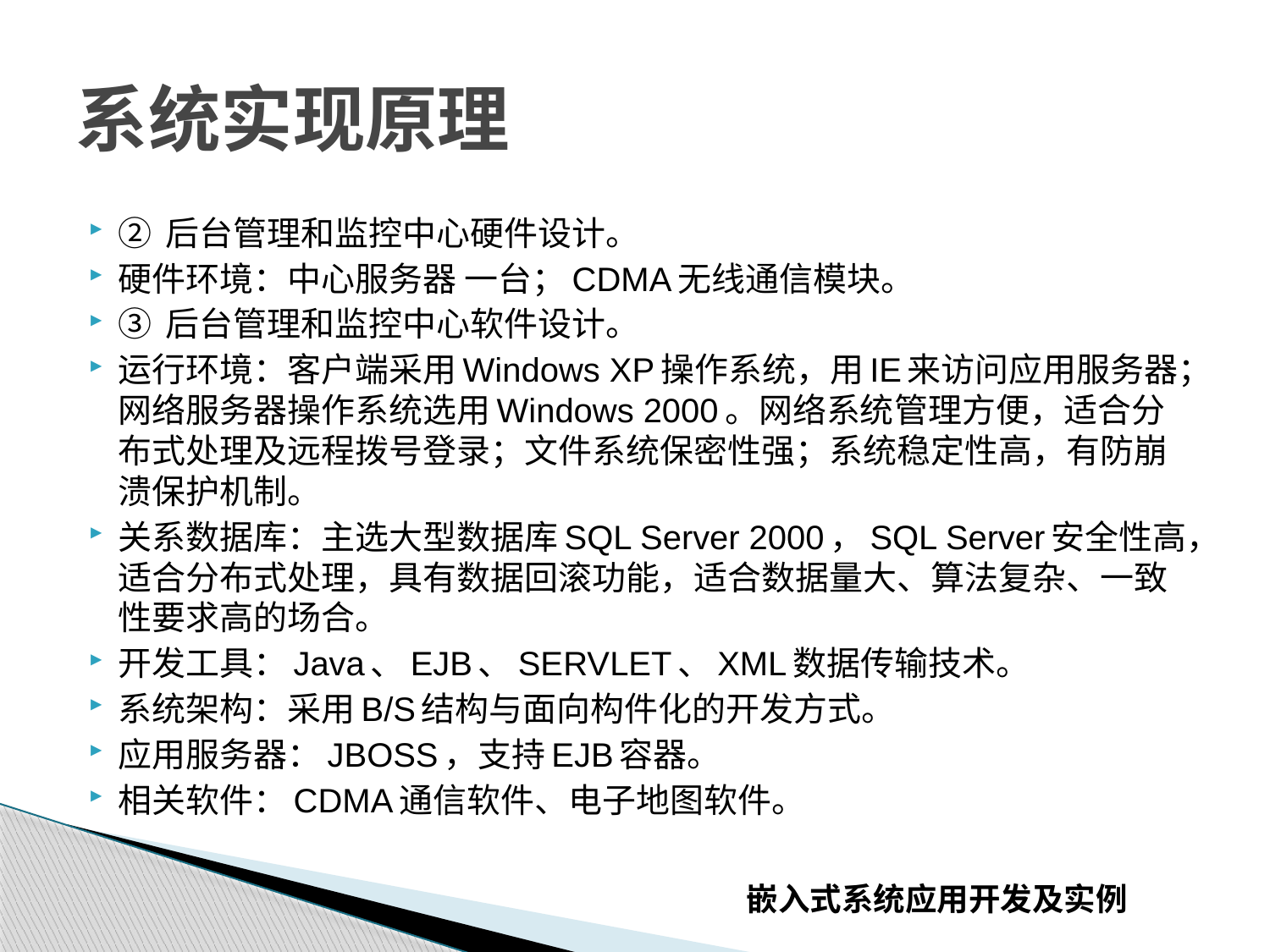

# 系统实现原理
② 后台管理和监控中心硬件设计。
硬件环境：中心服务器 一台；CDMA无线通信模块。
③ 后台管理和监控中心软件设计。
运行环境：客户端采用Windows XP操作系统，用IE来访问应用服务器；网络服务器操作系统选用Windows 2000。网络系统管理方便，适合分布式处理及远程拨号登录；文件系统保密性强；系统稳定性高，有防崩溃保护机制。
关系数据库：主选大型数据库SQL Server 2000，SQL Server安全性高，适合分布式处理，具有数据回滚功能，适合数据量大、算法复杂、一致性要求高的场合。
开发工具：Java、EJB、SERVLET、XML数据传输技术。
系统架构：采用B/S结构与面向构件化的开发方式。
应用服务器：JBOSS，支持EJB容器。
相关软件：CDMA通信软件、电子地图软件。

嵌入式系统应用开发及实例